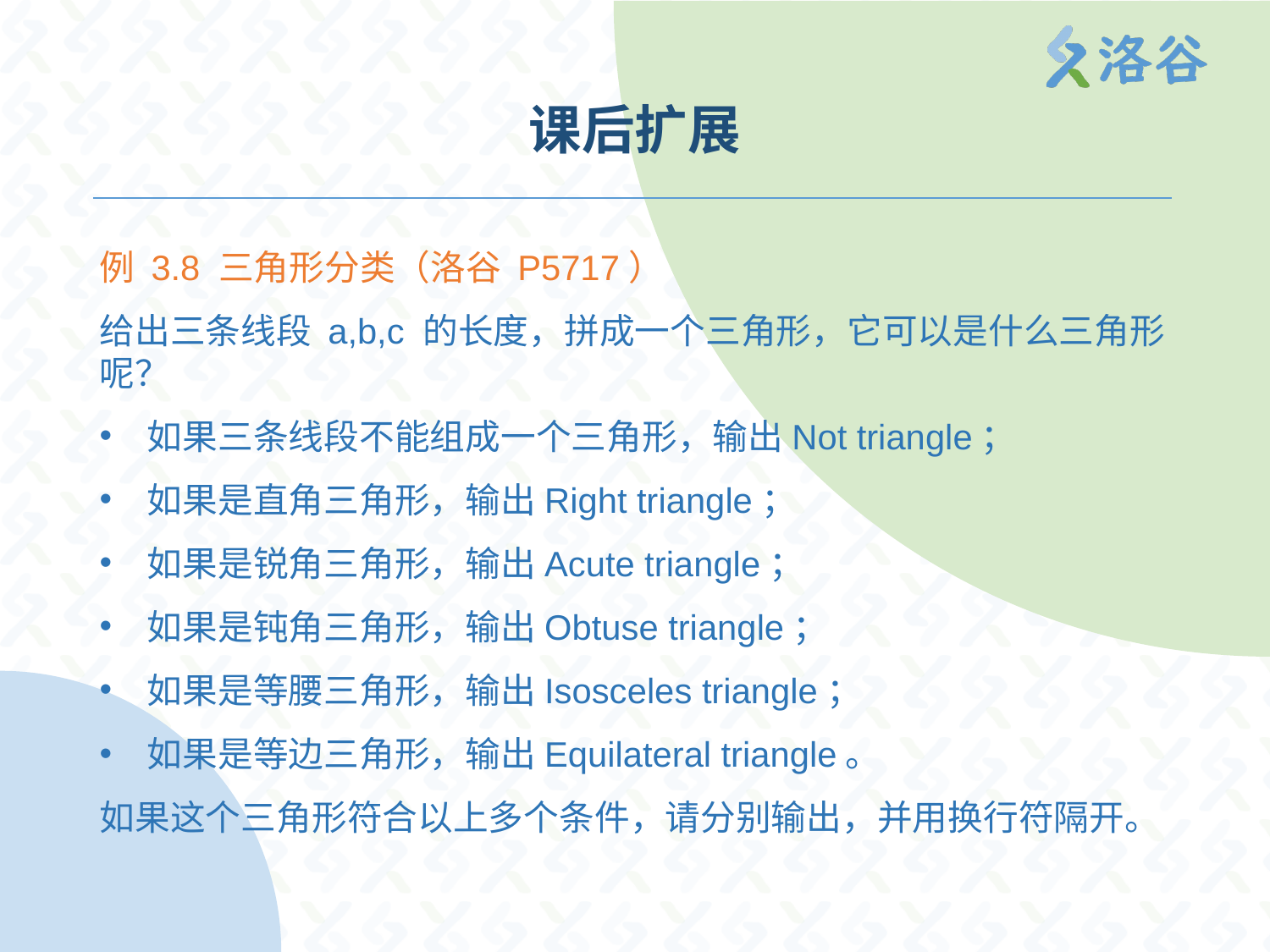

# 课后扩展
例 3.8 三角形分类（洛谷 P5717）
给出三条线段 a,b,c 的长度，拼成一个三角形，它可以是什么三角形呢？
如果三条线段不能组成一个三角形，输出Not triangle；
如果是直角三角形，输出Right triangle；
如果是锐角三角形，输出Acute triangle；
如果是钝角三角形，输出Obtuse triangle；
如果是等腰三角形，输出Isosceles triangle；
如果是等边三角形，输出Equilateral triangle。
如果这个三角形符合以上多个条件，请分别输出，并用换行符隔开。